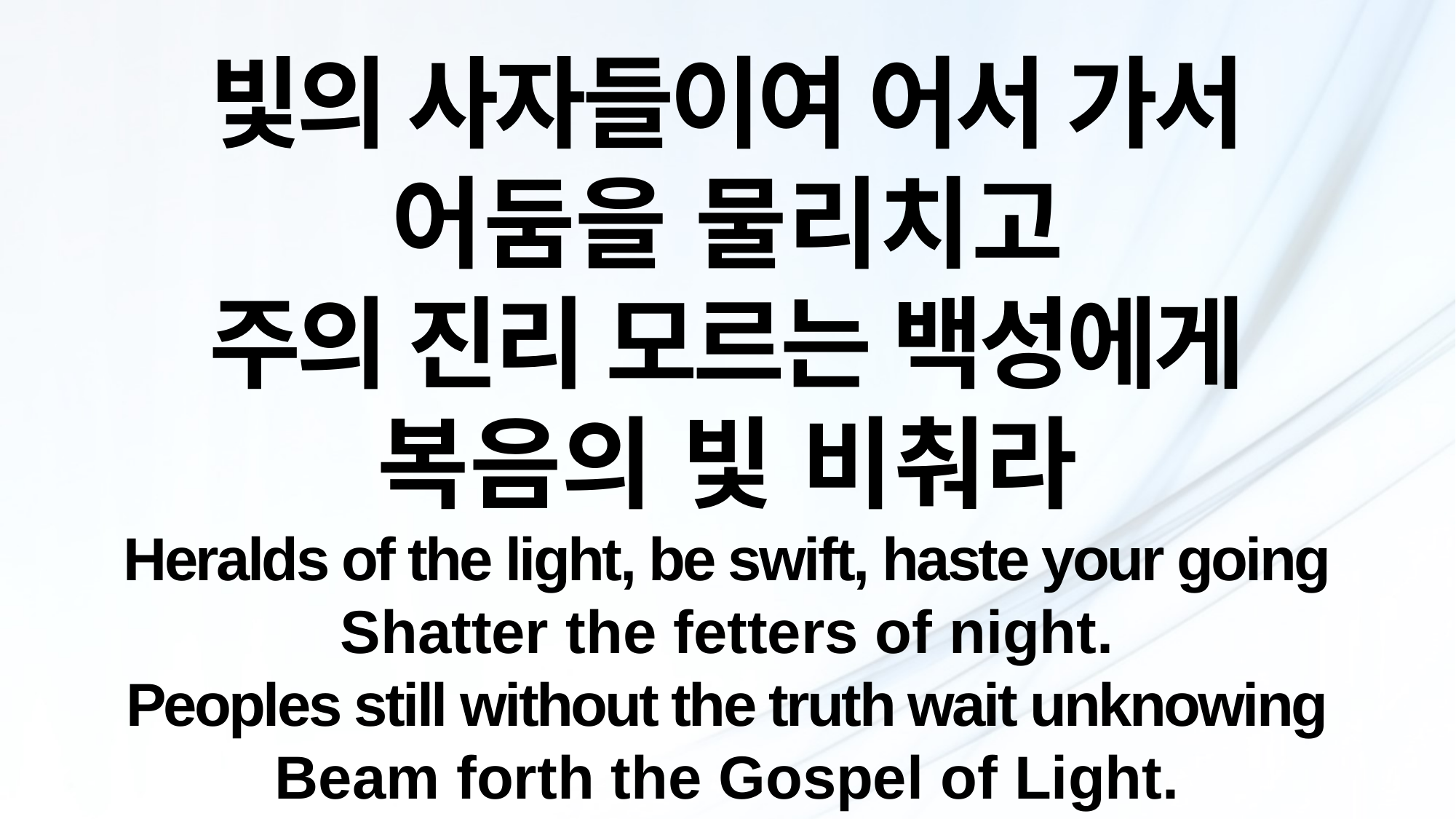

빛의 사자들이여 어서 가서
어둠을 물리치고
주의 진리 모르는 백성에게
복음의 빛 비춰라
Heralds of the light, be swift, haste your going
Shatter the fetters of night.
Peoples still without the truth wait unknowing
Beam forth the Gospel of Light.